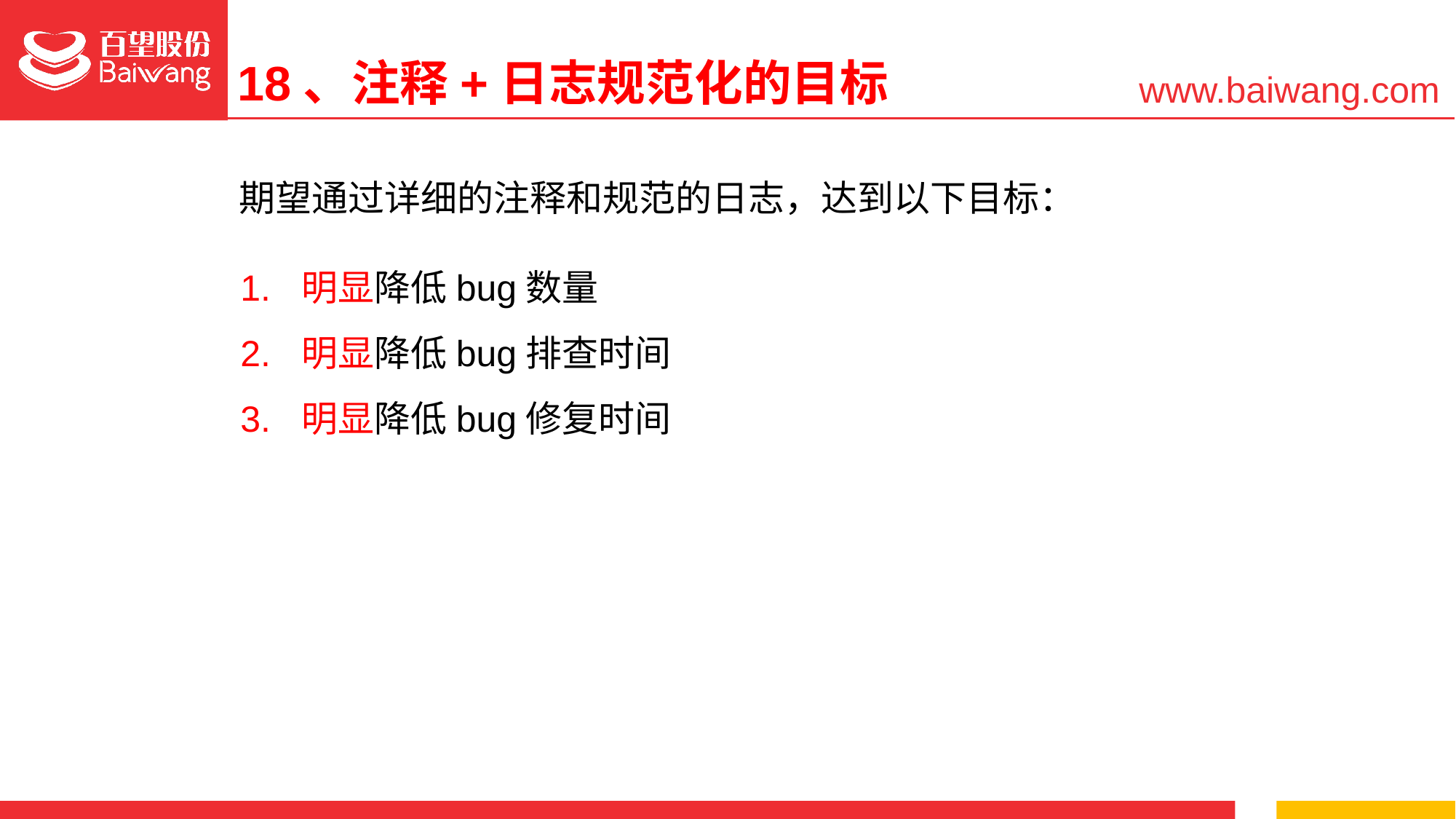

18、注释+日志规范化的目标
期望通过详细的注释和规范的日志，达到以下目标：
明显降低bug数量
明显降低bug排查时间
明显降低bug修复时间